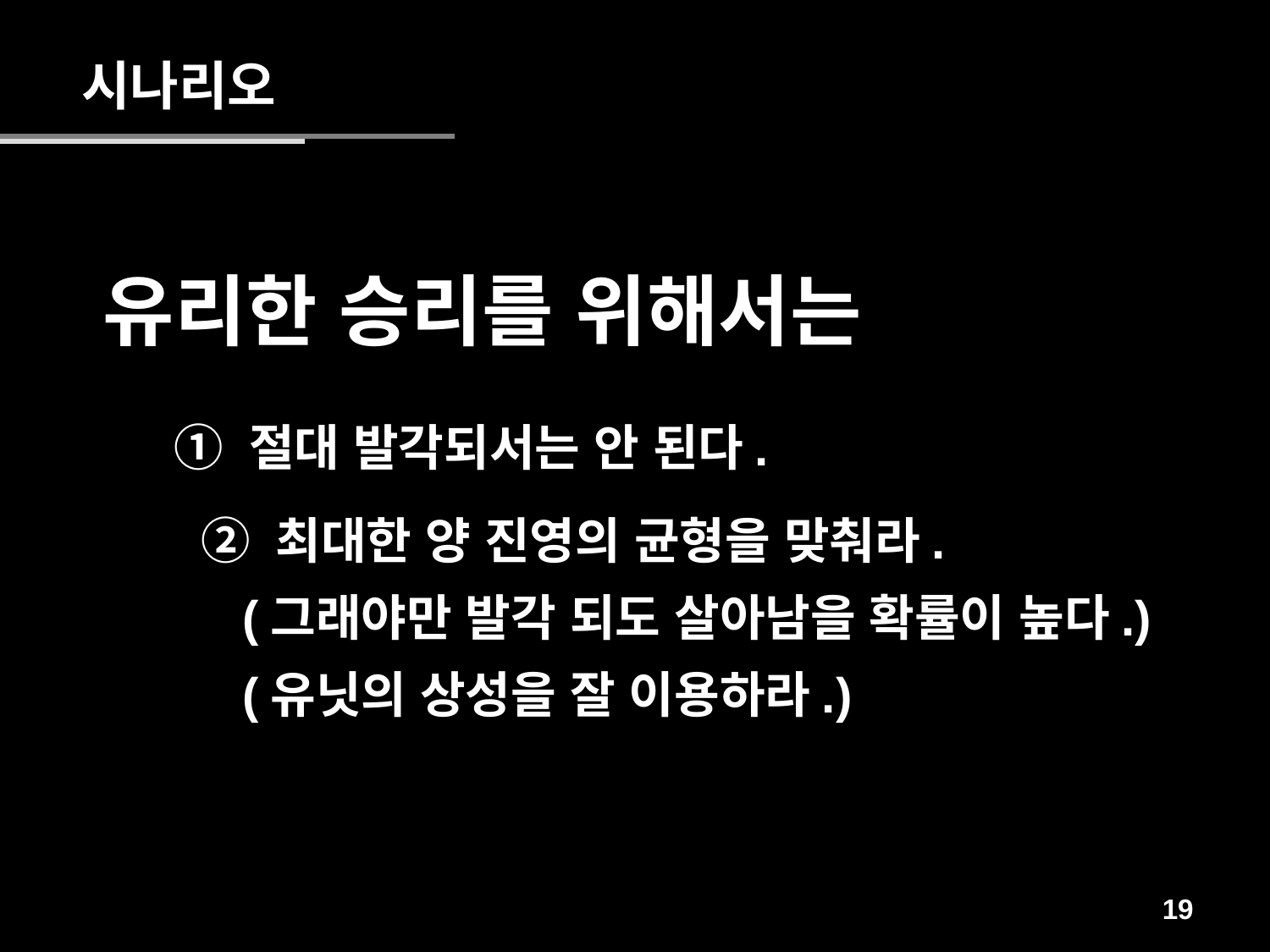

시나리오
유리한 승리를 위해서는
① 절대 발각되서는 안 된다.
② 최대한 양 진영의 균형을 맞춰라.
   (그래야만 발각 되도 살아남을 확률이 높다.)
   (유닛의 상성을 잘 이용하라.)
19